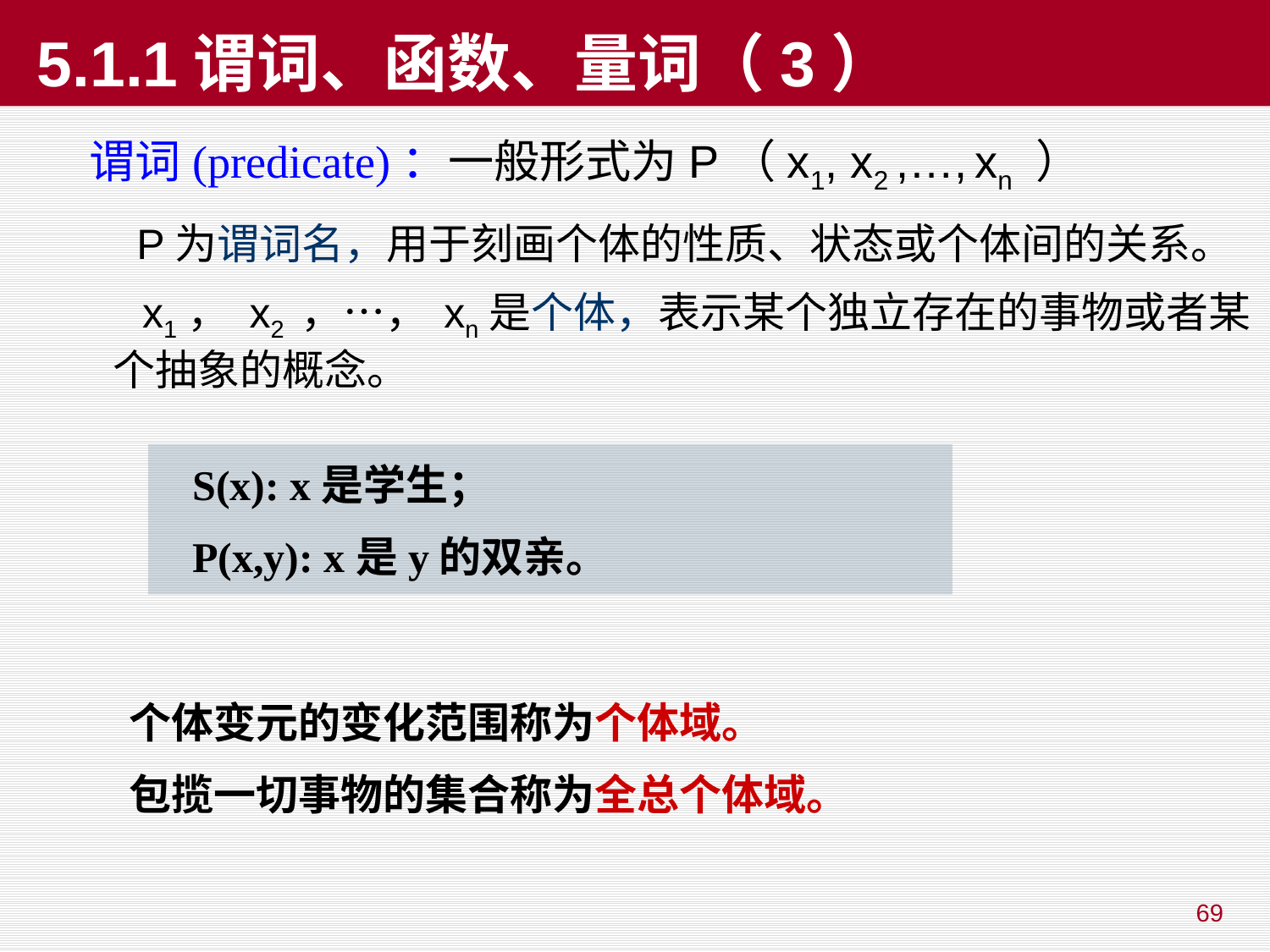

# 5.1.1谓词、函数、量词（3）
   谓词(predicate)：一般形式为P（x1, x2 ,…, xn ）
       P为谓词名，用于刻画个体的性质、状态或个体间的关系。
        x1， x2 ，…， xn是个体，表示某个独立存在的事物或者某个抽象的概念。

   S(x): x是学生；
   P(x,y): x是y的双亲。
个体变元的变化范围称为个体域。
包揽一切事物的集合称为全总个体域。
69